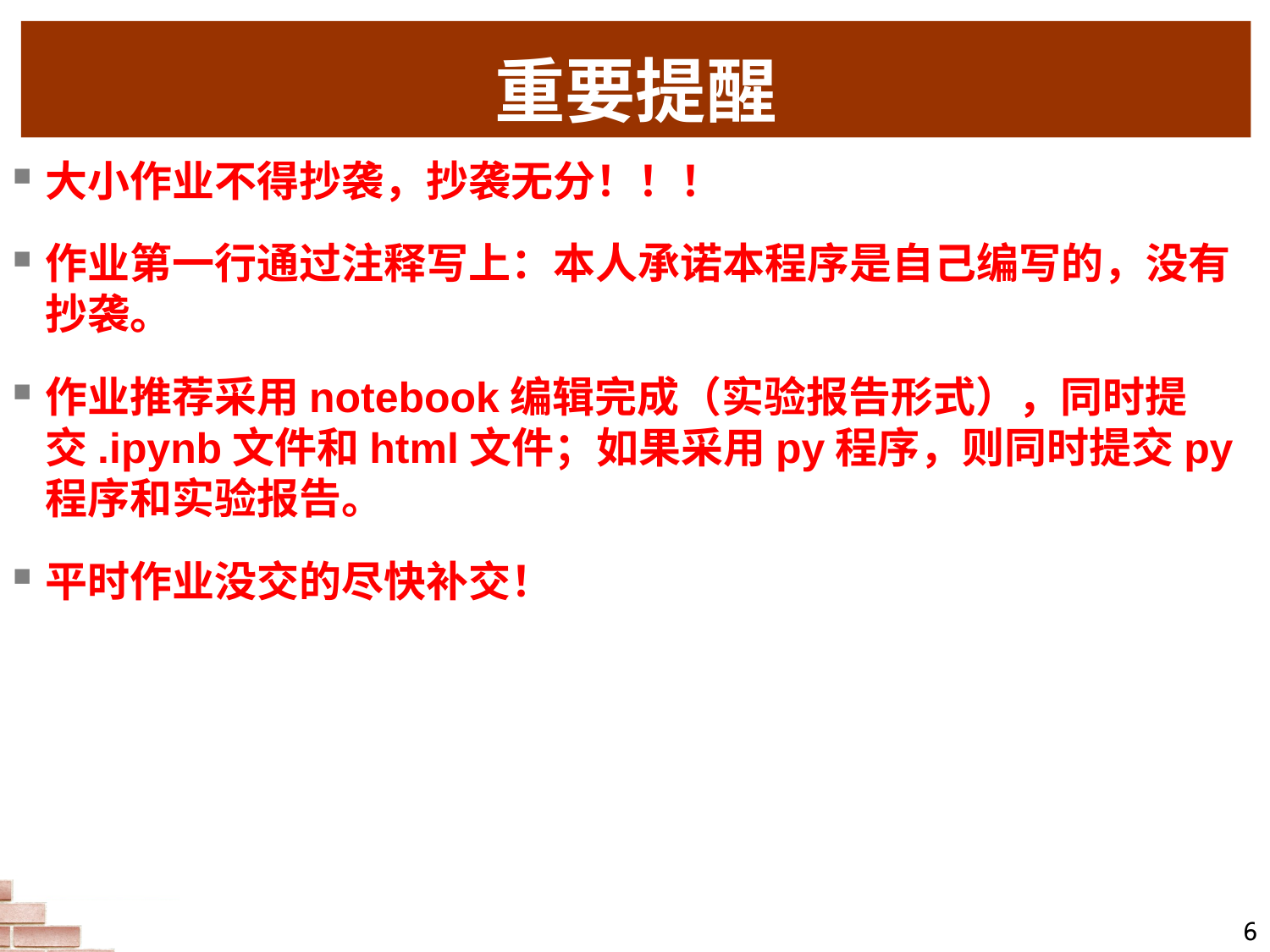

# 重要提醒
大小作业不得抄袭，抄袭无分！！！
作业第一行通过注释写上：本人承诺本程序是自己编写的，没有抄袭。
作业推荐采用notebook编辑完成（实验报告形式），同时提交.ipynb文件和html文件；如果采用py程序，则同时提交py程序和实验报告。
平时作业没交的尽快补交！
6